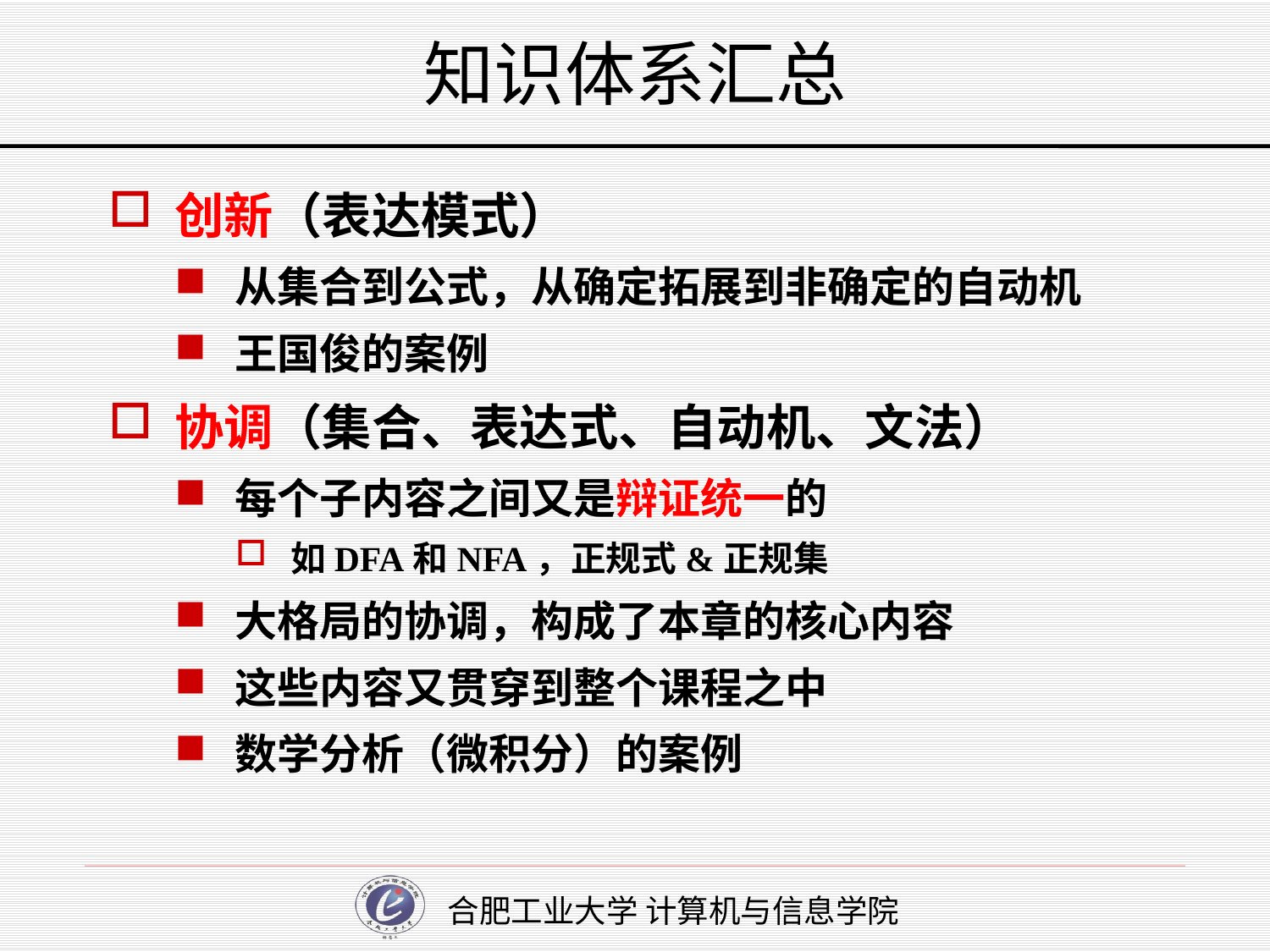

# 知识体系汇总

创新（表达模式）
从集合到公式，从确定拓展到非确定的自动机
王国俊的案例
协调（集合、表达式、自动机、文法）
每个子内容之间又是辩证统一的
如DFA和NFA，正规式&正规集
大格局的协调，构成了本章的核心内容
这些内容又贯穿到整个课程之中
数学分析（微积分）的案例

106